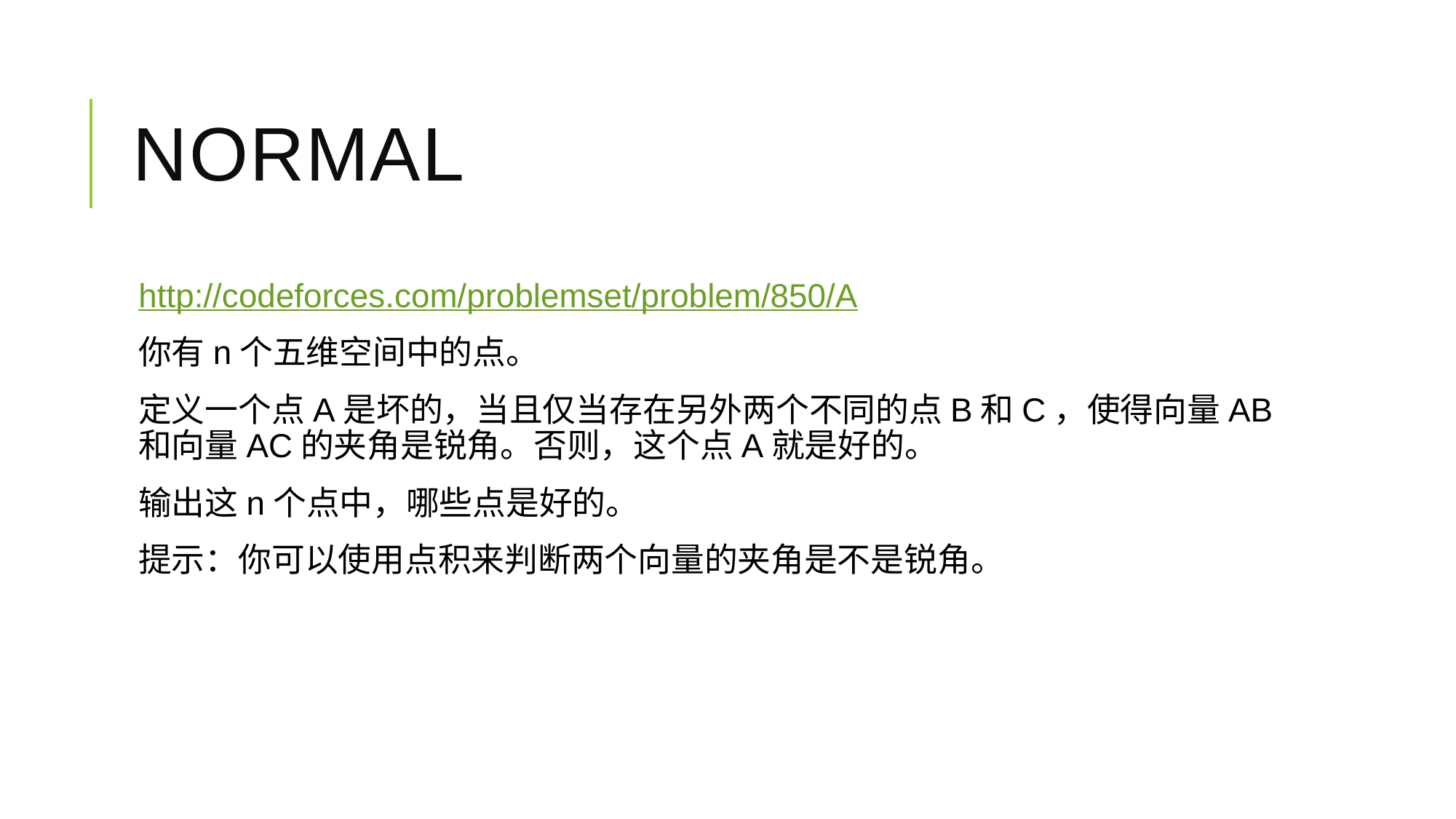

# normal
http://codeforces.com/problemset/problem/850/A
你有n个五维空间中的点。
定义一个点A是坏的，当且仅当存在另外两个不同的点B和C，使得向量AB和向量AC的夹角是锐角。否则，这个点A就是好的。
输出这n个点中，哪些点是好的。
提示：你可以使用点积来判断两个向量的夹角是不是锐角。